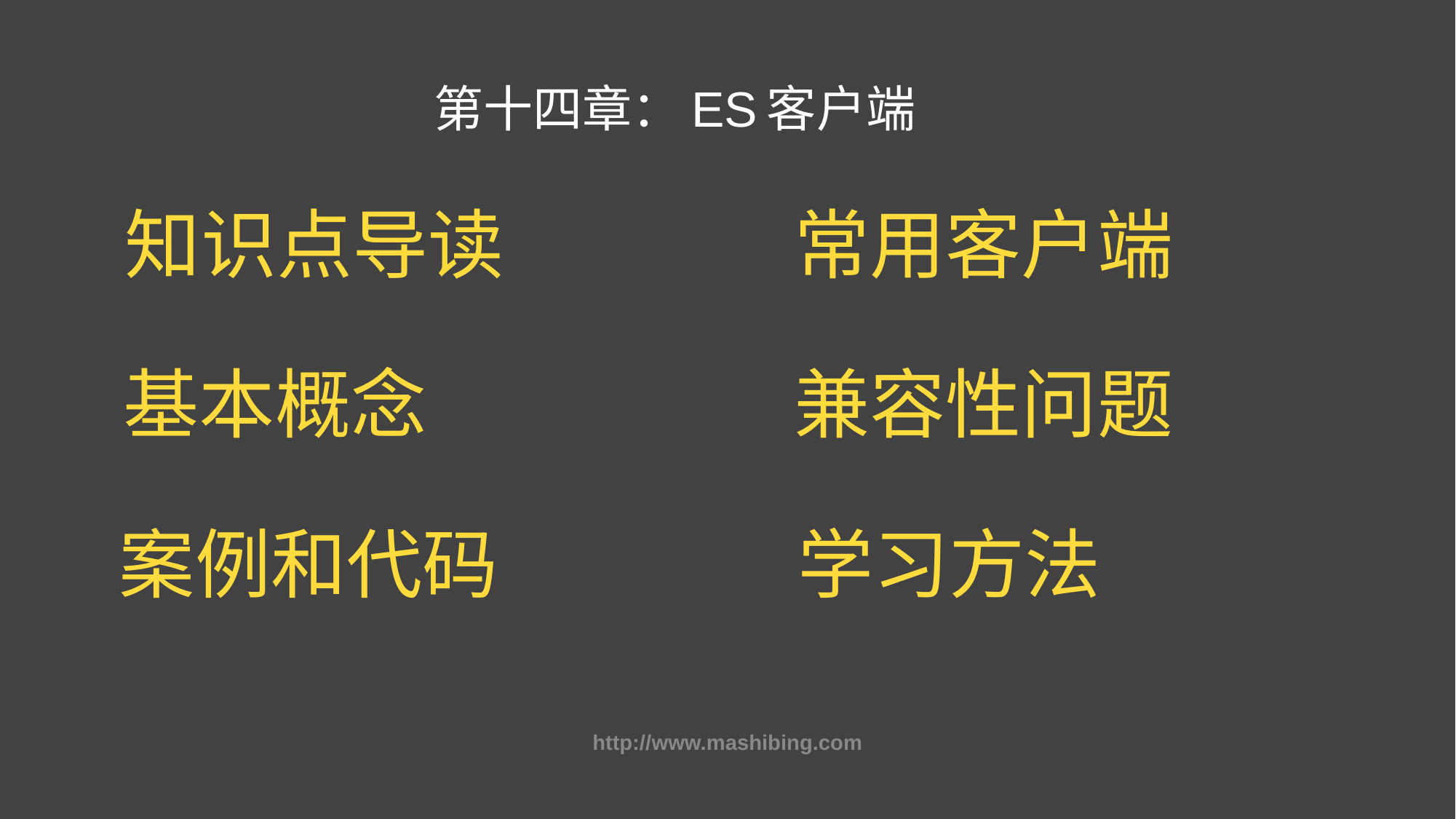

第十四章：ES客户端
知识点导读
常用客户端
基本概念
兼容性问题

案例和代码
学习方法
http://www.mashibing.com
1